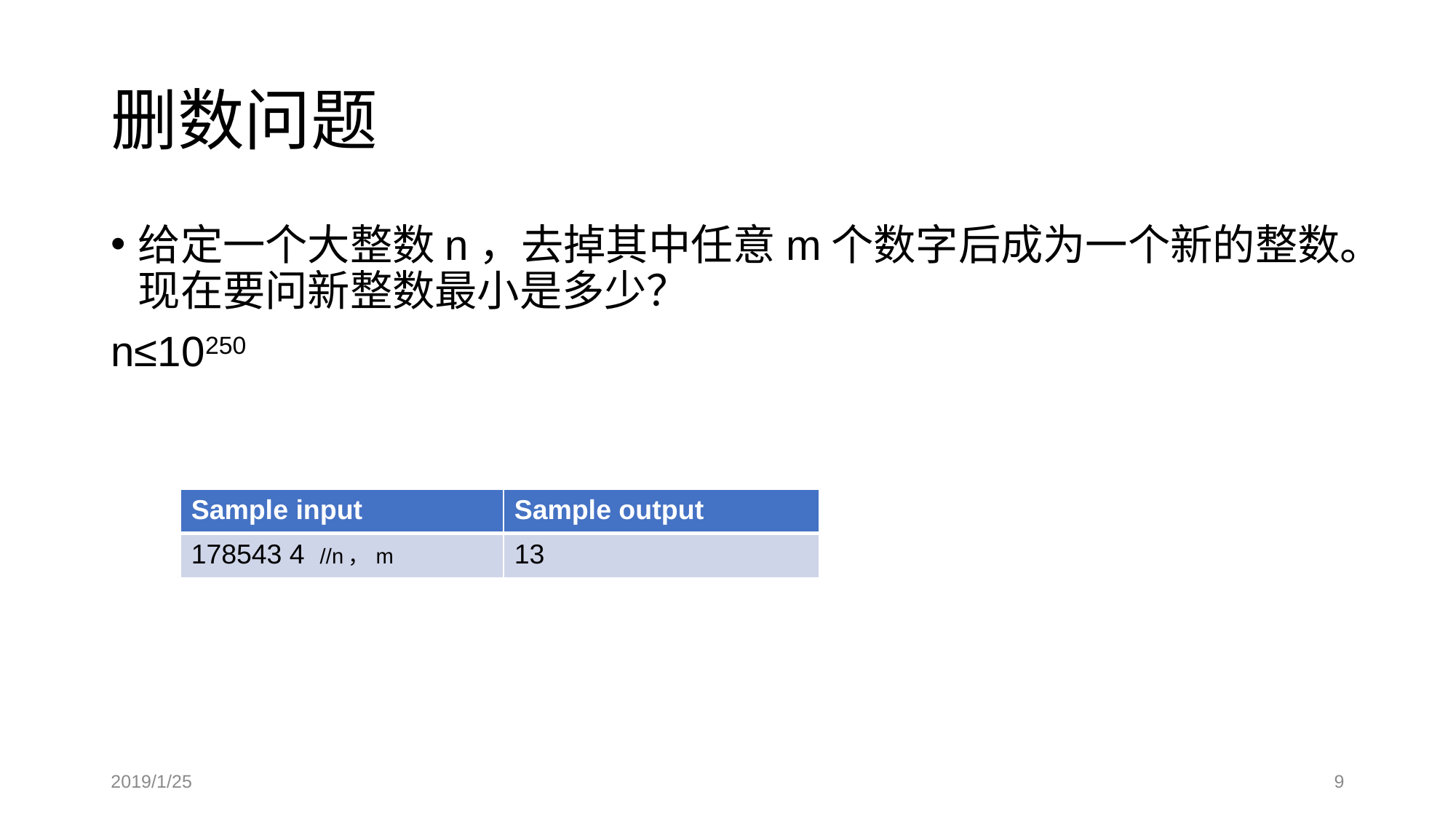

# 删数问题
给定一个大整数n，去掉其中任意m个数字后成为一个新的整数。现在要问新整数最小是多少？
n≤10250
| Sample input | Sample output |
| --- | --- |
| 178543 4 //n，m | 13 |
2019/1/25
9